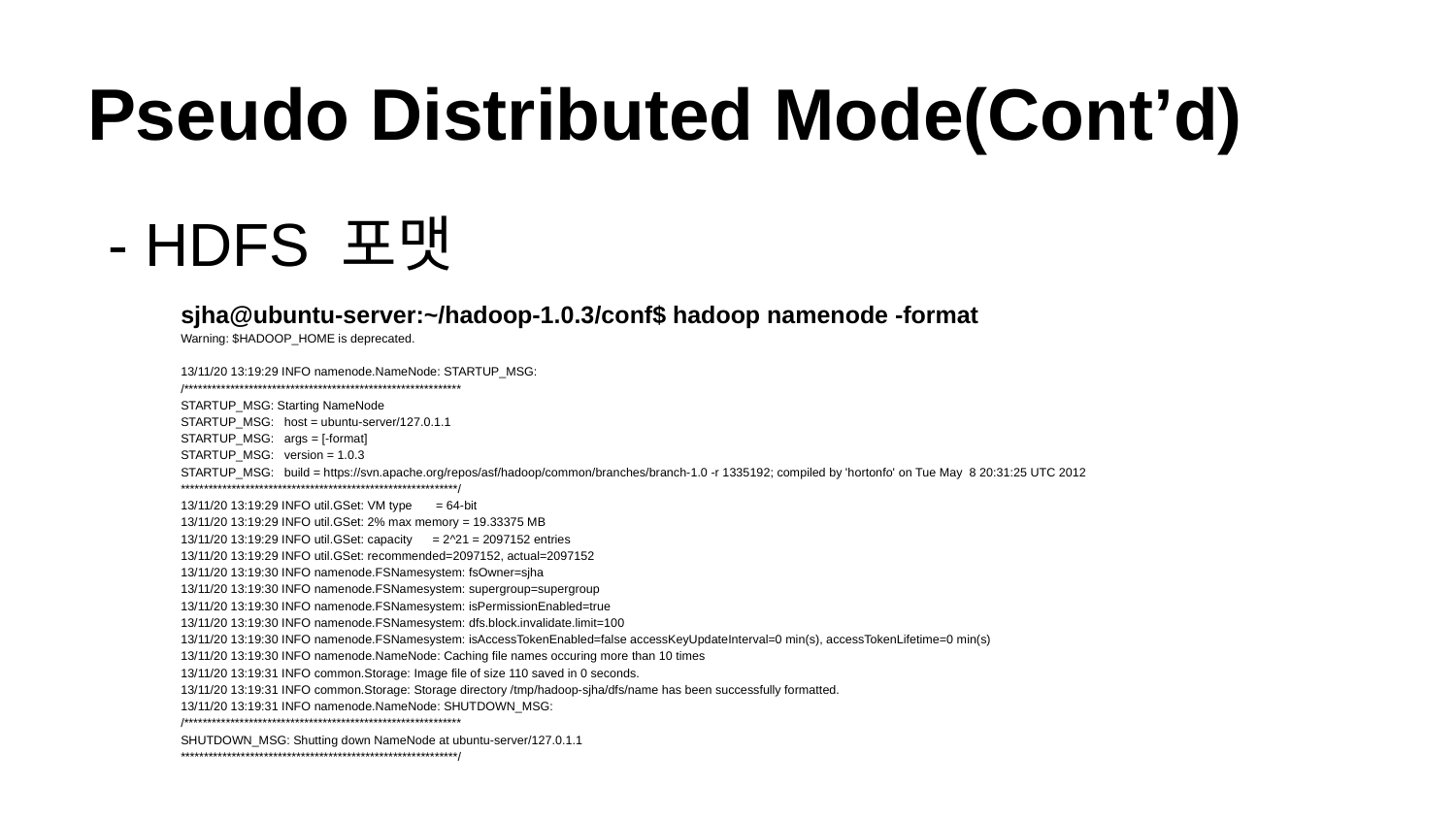

# Pseudo Distributed Mode(Cont’d)
- HDFS 포맷

sjha@ubuntu-server:~/hadoop-1.0.3/conf$ hadoop namenode -format
Warning: $HADOOP_HOME is deprecated.

13/11/20 13:19:29 INFO namenode.NameNode: STARTUP_MSG:
/************************************************************
STARTUP_MSG: Starting NameNode
STARTUP_MSG:   host = ubuntu-server/127.0.1.1
STARTUP_MSG:   args = [-format]
STARTUP_MSG:   version = 1.0.3
STARTUP_MSG:   build = https://svn.apache.org/repos/asf/hadoop/common/branches/branch-1.0 -r 1335192; compiled by 'hortonfo' on Tue May  8 20:31:25 UTC 2012
************************************************************/
13/11/20 13:19:29 INFO util.GSet: VM type       = 64-bit
13/11/20 13:19:29 INFO util.GSet: 2% max memory = 19.33375 MB
13/11/20 13:19:29 INFO util.GSet: capacity      = 2^21 = 2097152 entries
13/11/20 13:19:29 INFO util.GSet: recommended=2097152, actual=2097152
13/11/20 13:19:30 INFO namenode.FSNamesystem: fsOwner=sjha
13/11/20 13:19:30 INFO namenode.FSNamesystem: supergroup=supergroup
13/11/20 13:19:30 INFO namenode.FSNamesystem: isPermissionEnabled=true
13/11/20 13:19:30 INFO namenode.FSNamesystem: dfs.block.invalidate.limit=100
13/11/20 13:19:30 INFO namenode.FSNamesystem: isAccessTokenEnabled=false accessKeyUpdateInterval=0 min(s), accessTokenLifetime=0 min(s)
13/11/20 13:19:30 INFO namenode.NameNode: Caching file names occuring more than 10 times
13/11/20 13:19:31 INFO common.Storage: Image file of size 110 saved in 0 seconds.
13/11/20 13:19:31 INFO common.Storage: Storage directory /tmp/hadoop-sjha/dfs/name has been successfully formatted.
13/11/20 13:19:31 INFO namenode.NameNode: SHUTDOWN_MSG:
/************************************************************
SHUTDOWN_MSG: Shutting down NameNode at ubuntu-server/127.0.1.1
************************************************************/